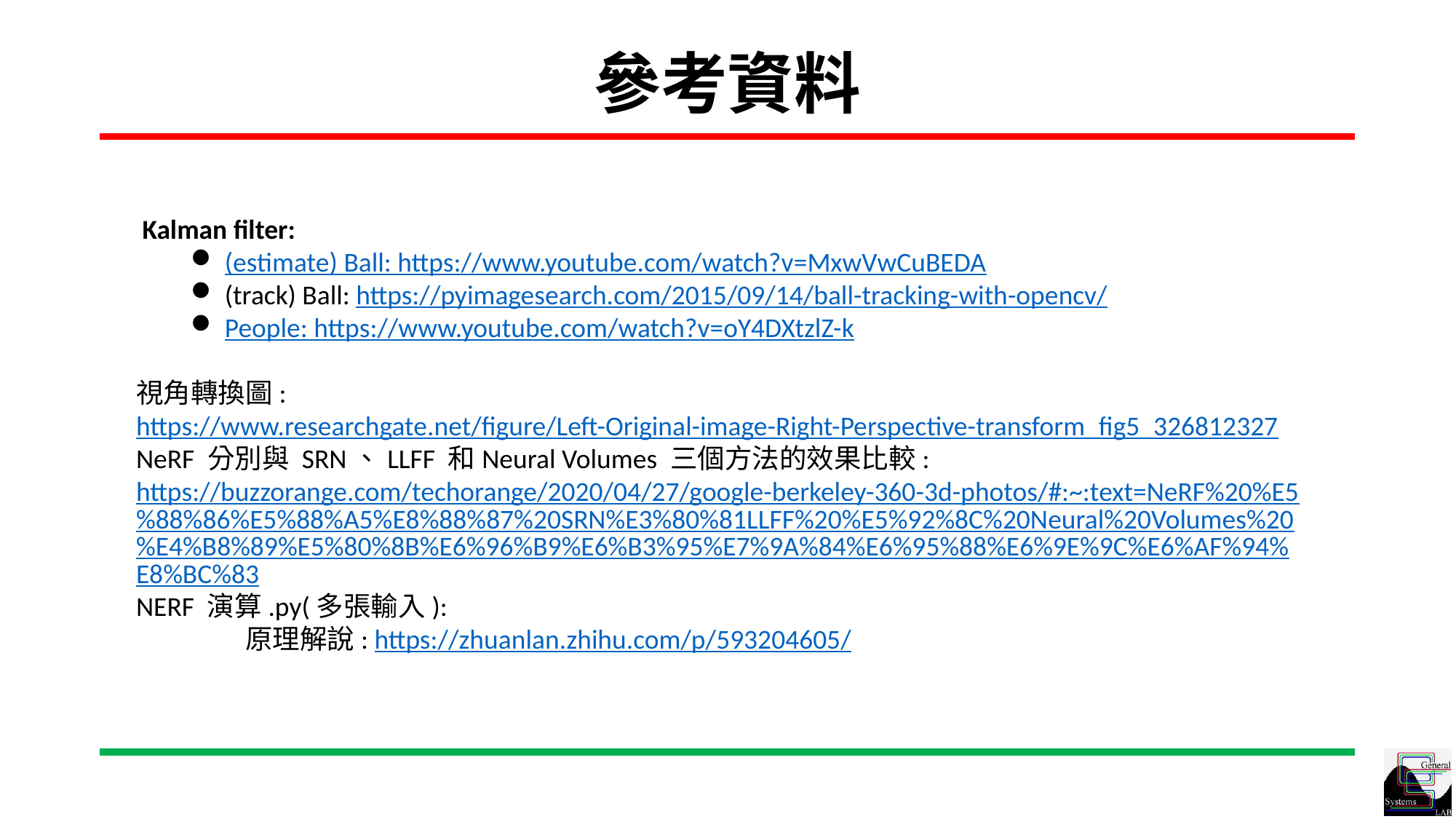

# 參考資料
 Kalman filter:
(estimate) Ball: https://www.youtube.com/watch?v=MxwVwCuBEDA
(track) Ball: https://pyimagesearch.com/2015/09/14/ball-tracking-with-opencv/
People: https://www.youtube.com/watch?v=oY4DXtzlZ-k

視角轉換圖: https://www.researchgate.net/figure/Left-Original-image-Right-Perspective-transform_fig5_326812327
NeRF 分別與 SRN、LLFF 和Neural Volumes 三個方法的效果比較: https://buzzorange.com/techorange/2020/04/27/google-berkeley-360-3d-photos/#:~:text=NeRF%20%E5%88%86%E5%88%A5%E8%88%87%20SRN%E3%80%81LLFF%20%E5%92%8C%20Neural%20Volumes%20%E4%B8%89%E5%80%8B%E6%96%B9%E6%B3%95%E7%9A%84%E6%95%88%E6%9E%9C%E6%AF%94%E8%BC%83
NERF 演算.py(多張輸入):
	原理解說: https://zhuanlan.zhihu.com/p/593204605/